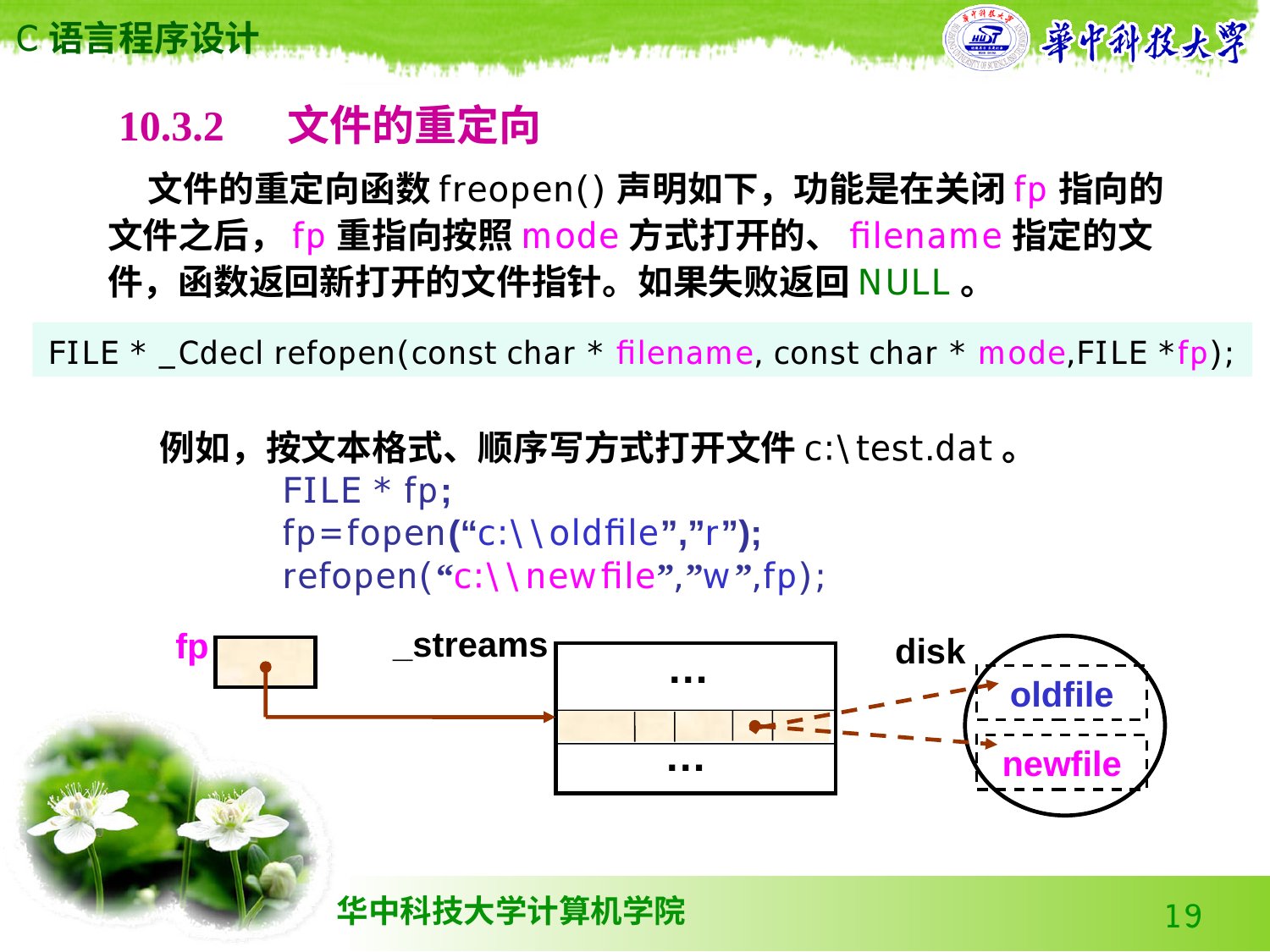

10.3.2 　文件的重定向
    文件的重定向函数freopen()声明如下，功能是在关闭fp指向的文件之后，fp重指向按照mode方式打开的、filename指定的文件，函数返回新打开的文件指针。如果失败返回NULL。
FILE * _Cdecl refopen(const char * filename, const char * mode,FILE *fp);
   例如，按文本格式、顺序写方式打开文件c:\test.dat。
                FILE * fp;
                fp=fopen(“c:\\oldfile”,”r”);
                refopen(“c:\\newfile”,”w”,fp);
_streams
fp
disk
…

oldfile

…
newfile

19